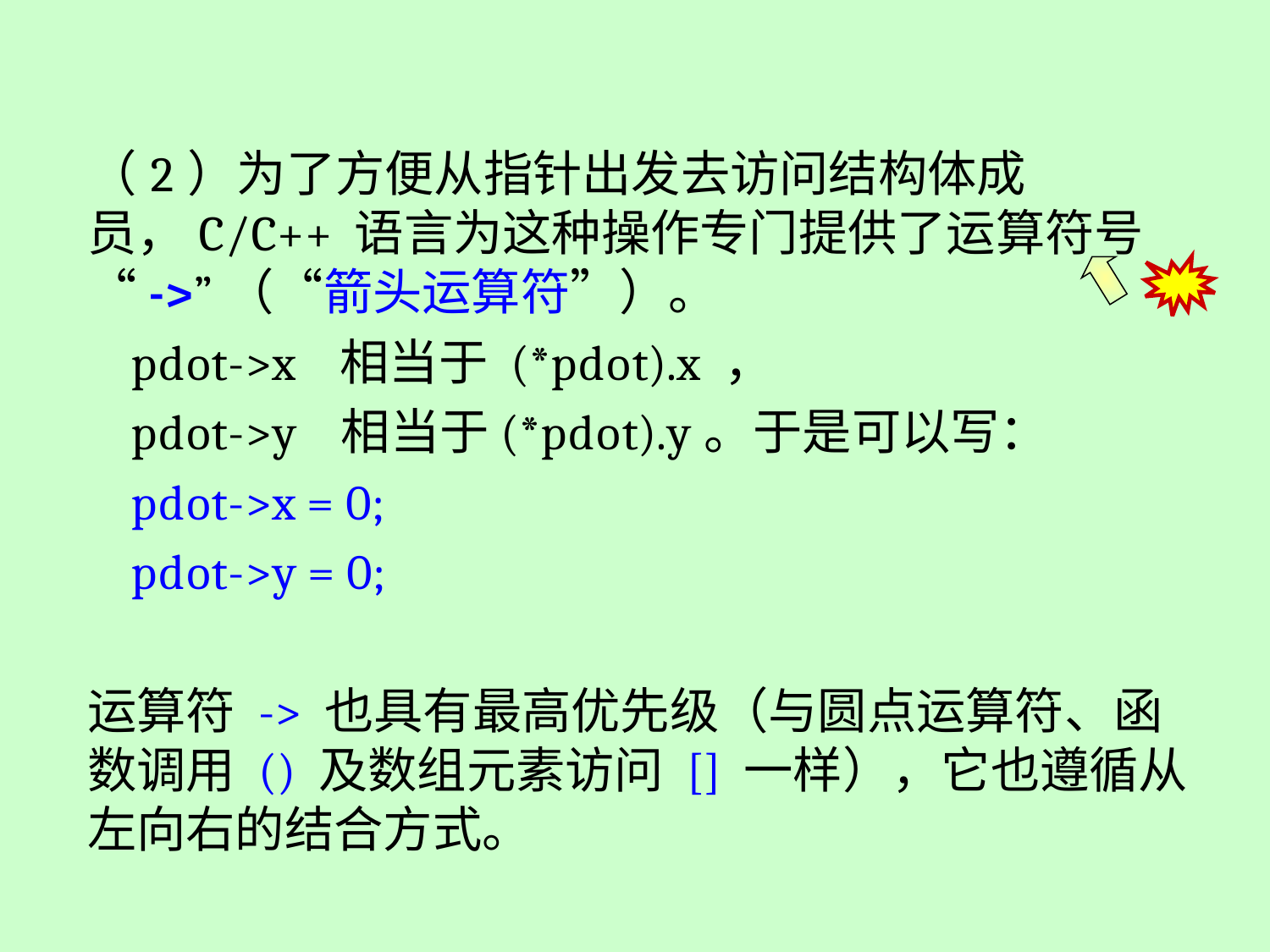

（2）为了方便从指针出发去访问结构体成员，C/C++ 语言为这种操作专门提供了运算符号 “->”（“箭头运算符”）。
    pdot->x   相当于 (*pdot).x ，
    pdot->y   相当于(*pdot).y。于是可以写：
    pdot->x = 0;
    pdot->y = 0;

运算符 -> 也具有最高优先级（与圆点运算符、函数调用 () 及数组元素访问 [] 一样），它也遵循从左向右的结合方式。

23